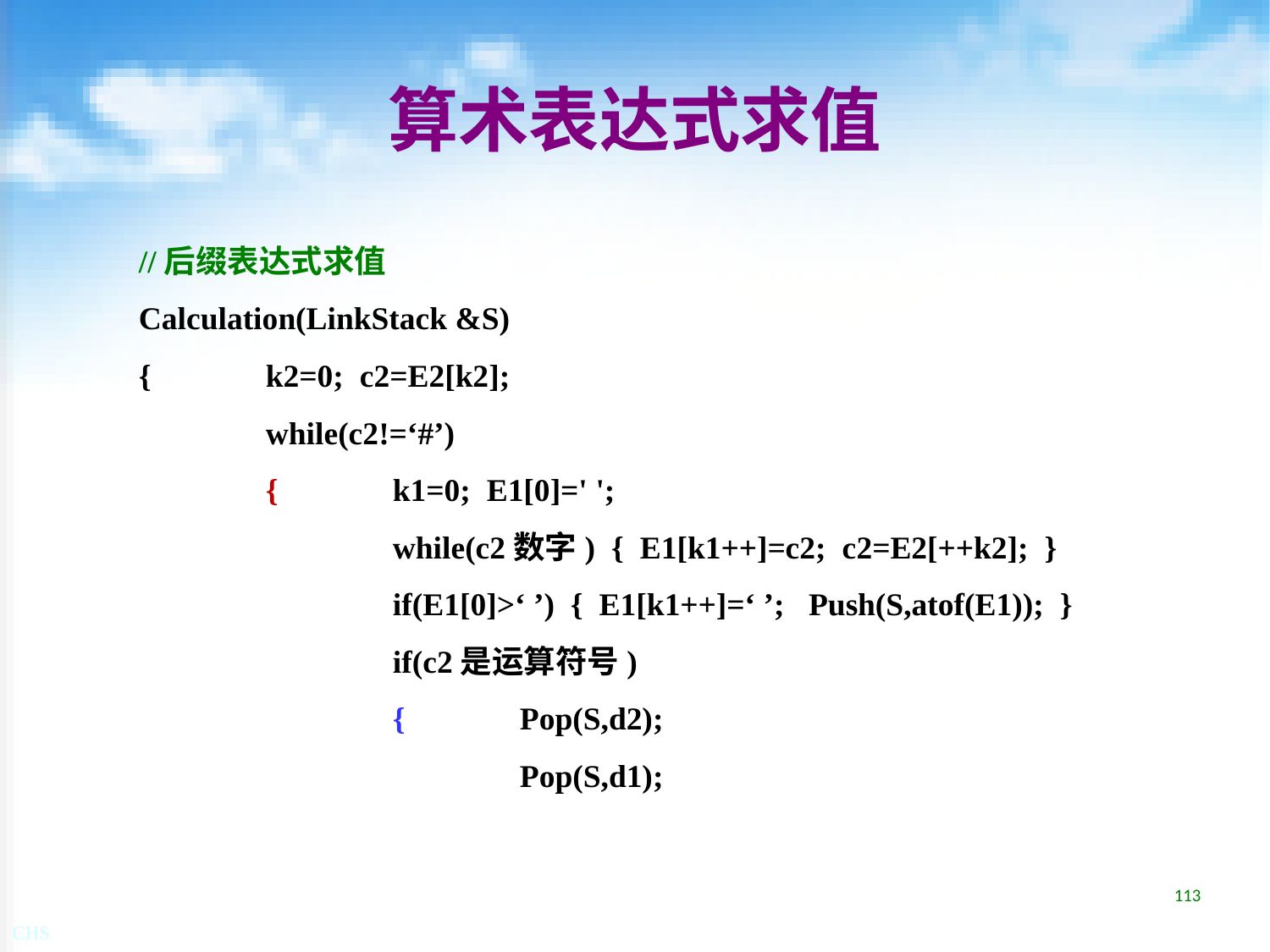

# 算术表达式求值
//后缀表达式求值
Calculation(LinkStack &S)
{	k2=0;  c2=E2[k2];
	while(c2!=‘#’)
	{	k1=0;  E1[0]=' ';
		while(c2数字)  {  E1[k1++]=c2;  c2=E2[++k2];  }
		if(E1[0]>‘ ’)  {  E1[k1++]=‘ ’;   Push(S,atof(E1));  }
		if(c2是运算符号)
		{	Pop(S,d2);
			Pop(S,d1);
113